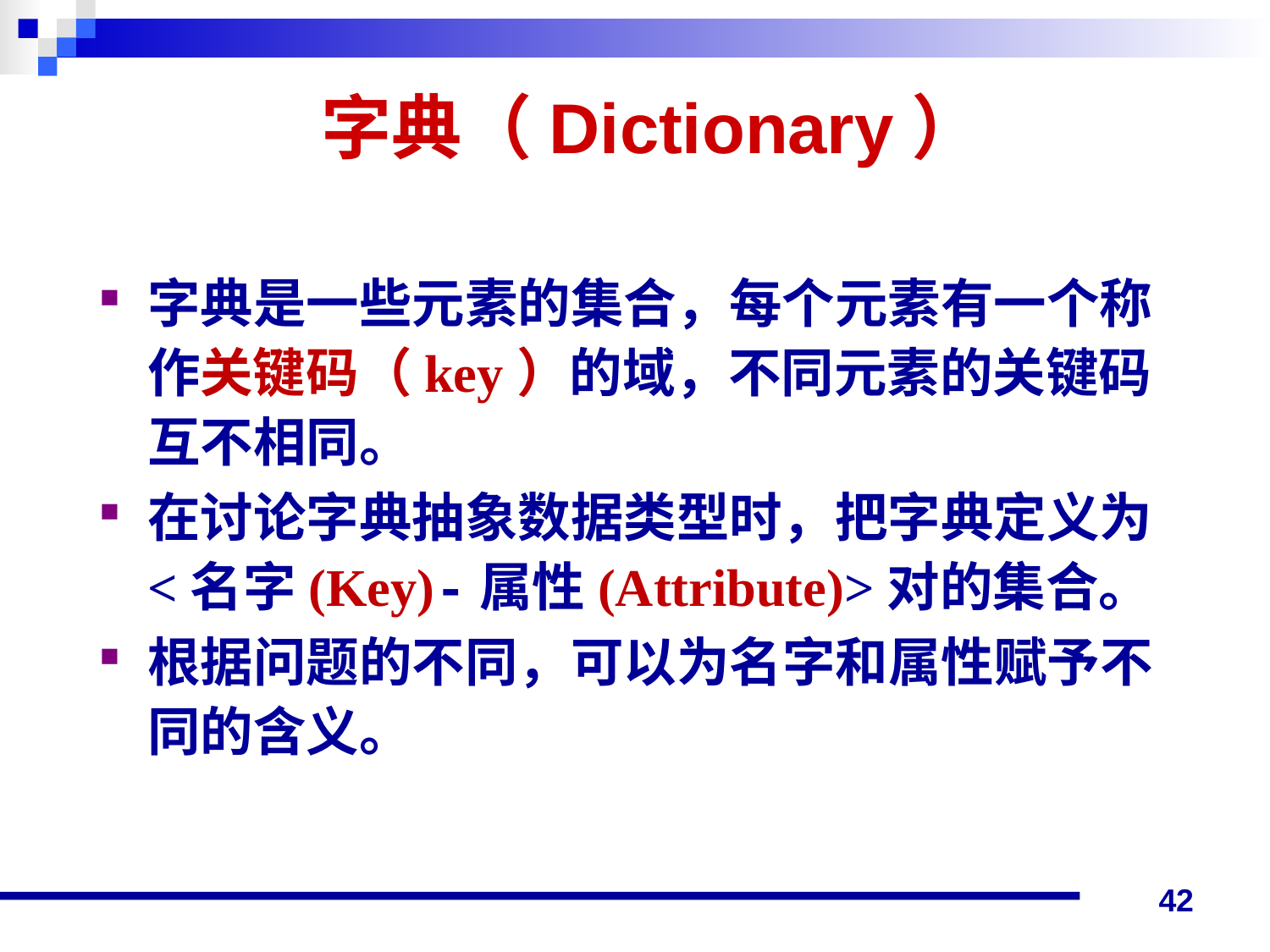

# 字典（Dictionary）
字典是一些元素的集合，每个元素有一个称作关键码（key）的域，不同元素的关键码互不相同。
在讨论字典抽象数据类型时，把字典定义为<名字(Key)-属性(Attribute)>对的集合。
根据问题的不同，可以为名字和属性赋予不同的含义。
42